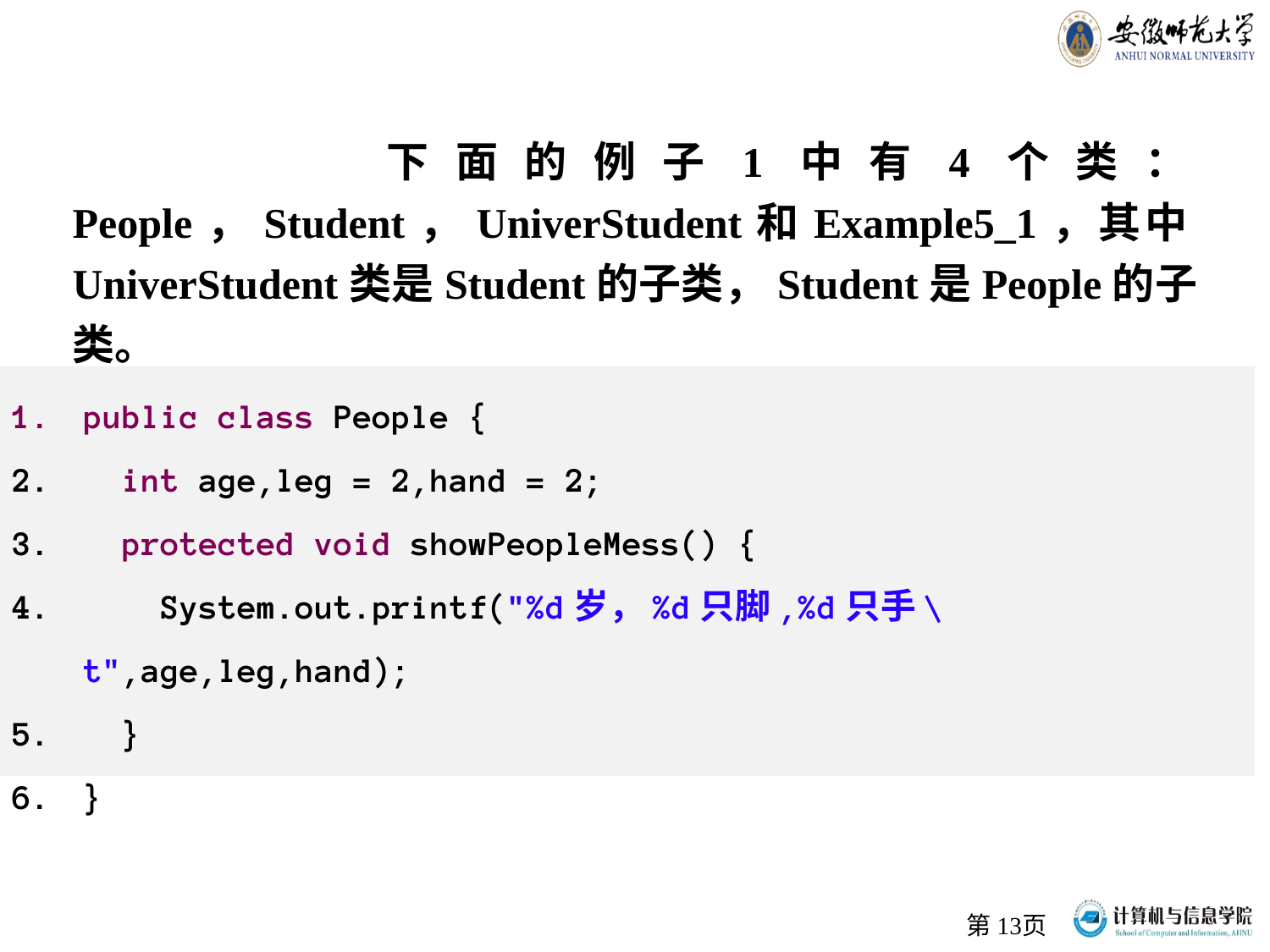

下面的例子1中有4个类：People，Student，UniverStudent和Example5_1，其中UniverStudent类是Student的子类，Student是People的子类。

public class People {
  int age,leg = 2,hand = 2;
  protected void showPeopleMess() {
    System.out.printf("%d岁，%d只脚,%d只手\t",age,leg,hand);
  }
}
第13页